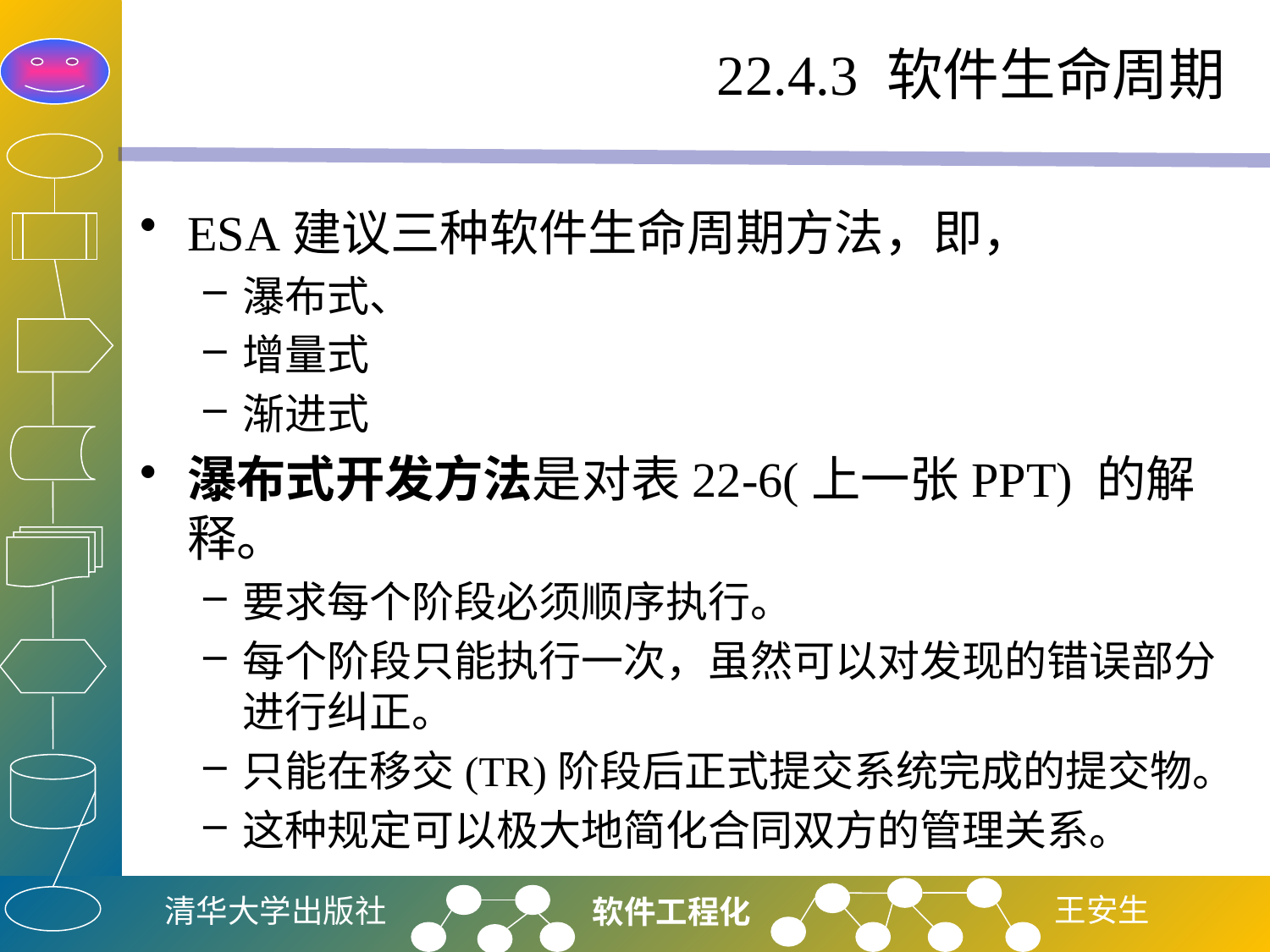

# 22.4.3 软件生命周期
ESA建议三种软件生命周期方法，即，
瀑布式、
增量式
渐进式
瀑布式开发方法是对表22-6(上一张PPT) 的解释。
要求每个阶段必须顺序执行。
每个阶段只能执行一次，虽然可以对发现的错误部分进行纠正。
只能在移交(TR)阶段后正式提交系统完成的提交物。
这种规定可以极大地简化合同双方的管理关系。